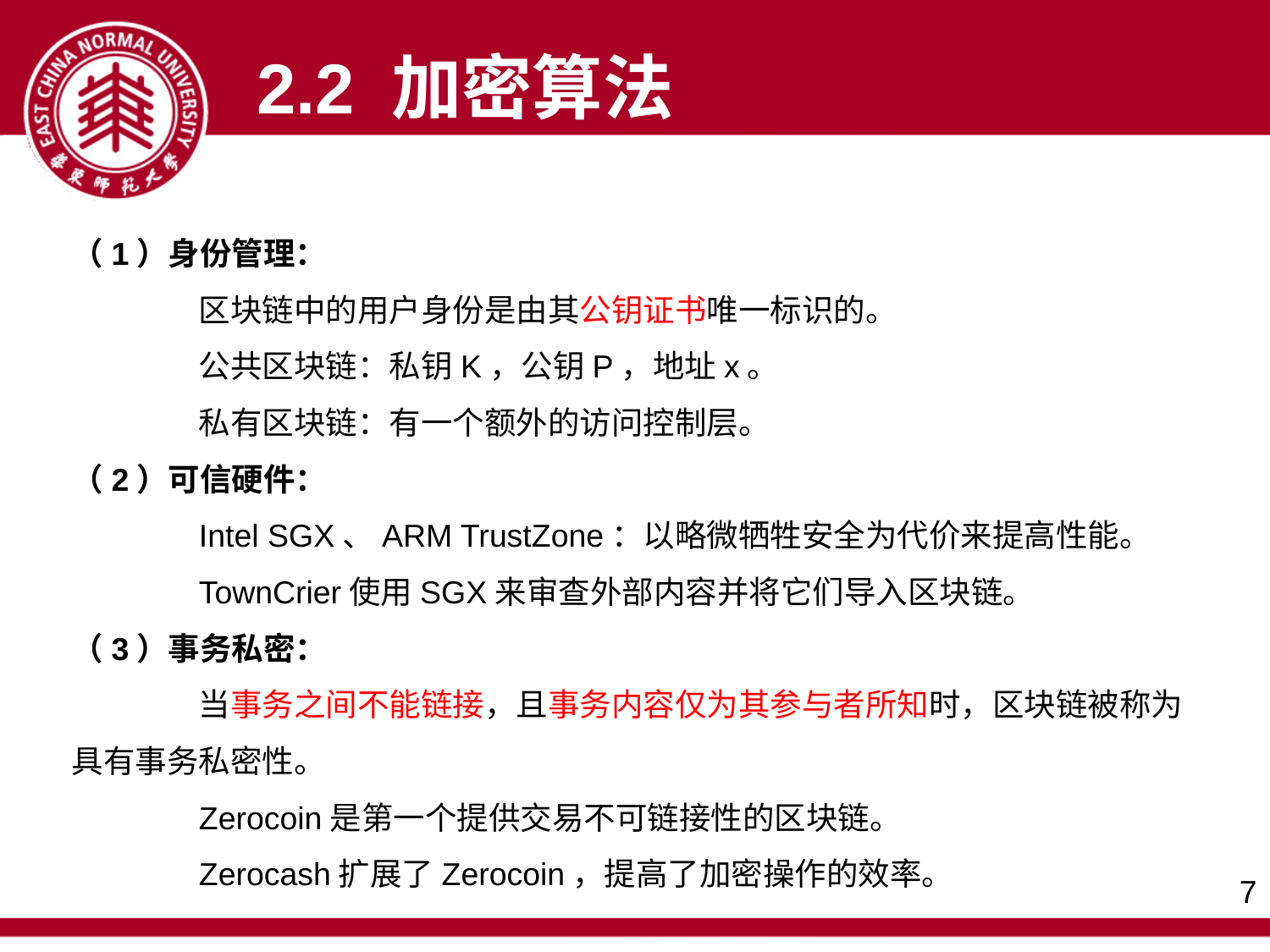

2.2 加密算法
（1）身份管理：
	区块链中的用户身份是由其公钥证书唯一标识的。
	公共区块链：私钥K，公钥P，地址x。
	私有区块链：有一个额外的访问控制层。
（2）可信硬件：
	Intel SGX、ARM TrustZone：以略微牺牲安全为代价来提高性能。
	TownCrier使用SGX来审查外部内容并将它们导入区块链。
（3）事务私密：
	当事务之间不能链接，且事务内容仅为其参与者所知时，区块链被称为具有事务私密性。
	Zerocoin是第一个提供交易不可链接性的区块链。
	Zerocash扩展了Zerocoin，提高了加密操作的效率。
7